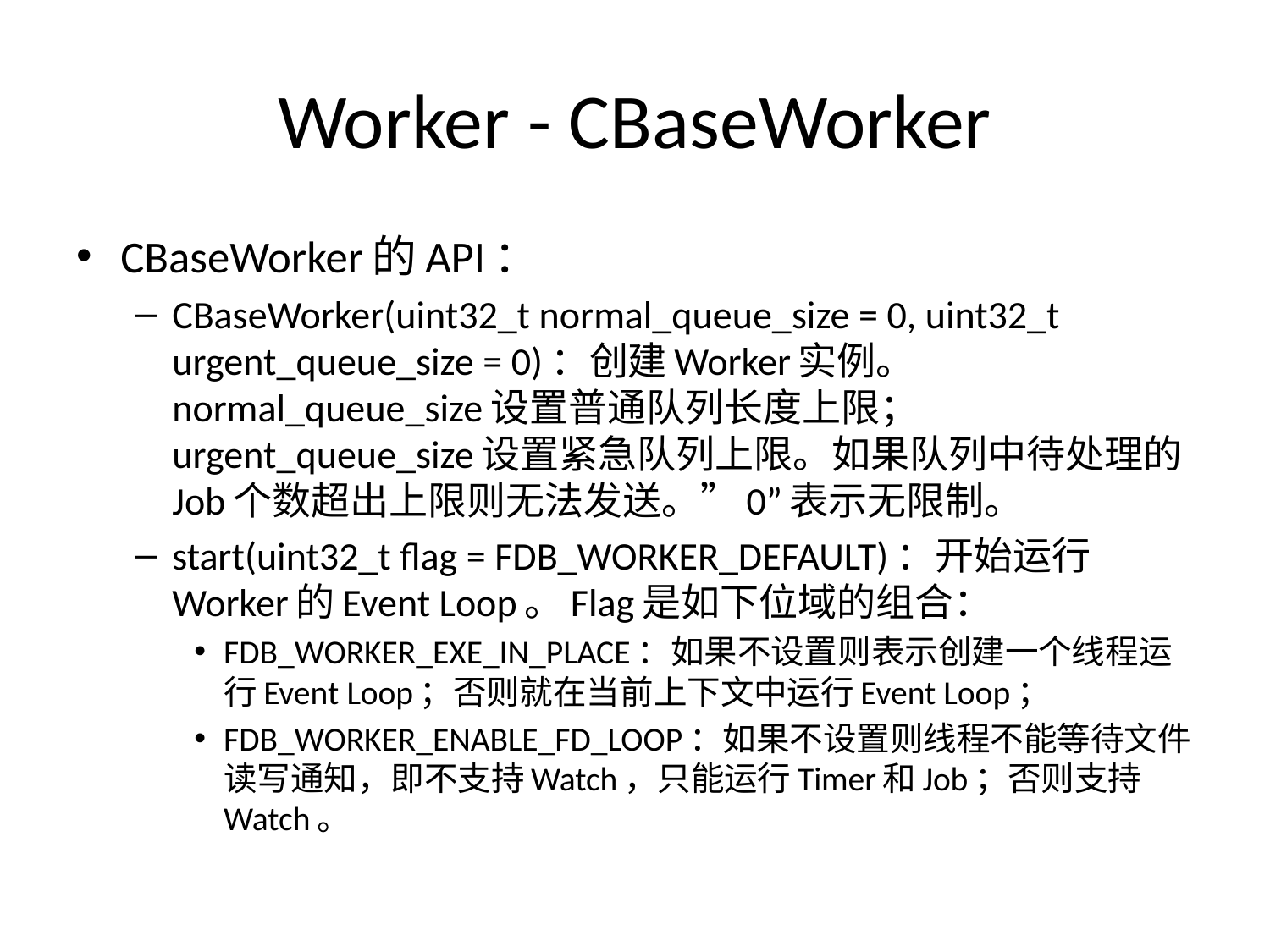

# Worker - CBaseWorker
CBaseWorker的API：
CBaseWorker(uint32_t normal_queue_size = 0, uint32_t urgent_queue_size = 0)：创建Worker实例。 normal_queue_size设置普通队列长度上限； urgent_queue_size设置紧急队列上限。如果队列中待处理的Job个数超出上限则无法发送。”0”表示无限制。
start(uint32_t flag = FDB_WORKER_DEFAULT)：开始运行Worker的Event Loop。Flag是如下位域的组合：
FDB_WORKER_EXE_IN_PLACE：如果不设置则表示创建一个线程运行Event Loop；否则就在当前上下文中运行Event Loop；
FDB_WORKER_ENABLE_FD_LOOP：如果不设置则线程不能等待文件读写通知，即不支持Watch，只能运行Timer和Job；否则支持Watch。